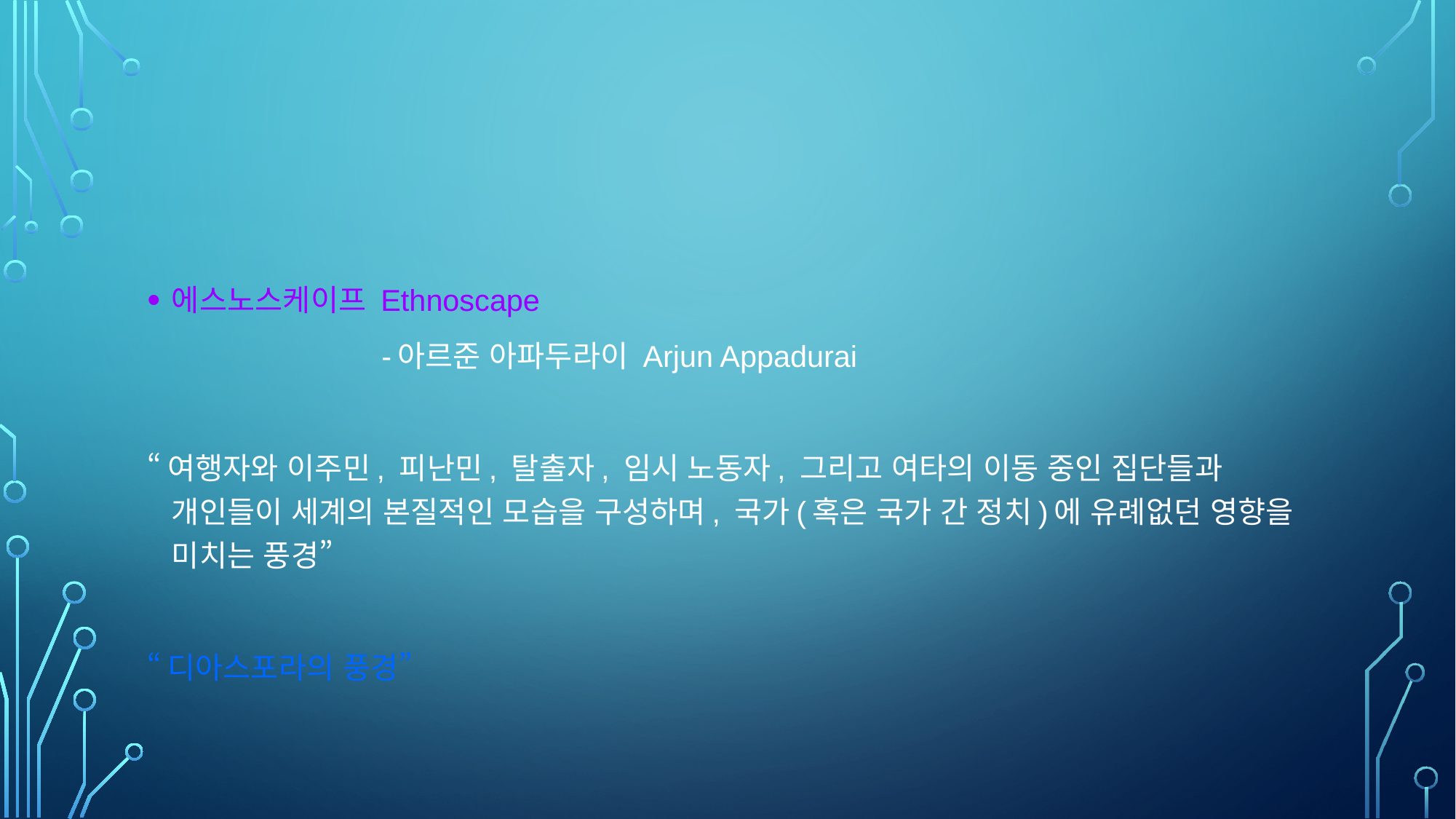

#
에스노스케이프 Ethnoscape
                            -아르준 아파두라이 Arjun Appadurai

“여행자와 이주민, 피난민, 탈출자, 임시 노동자, 그리고 여타의 이동 중인 집단들과 개인들이 세계의 본질적인 모습을 구성하며, 국가(혹은 국가 간 정치)에 유례없던 영향을 미치는 풍경”

“디아스포라의 풍경”